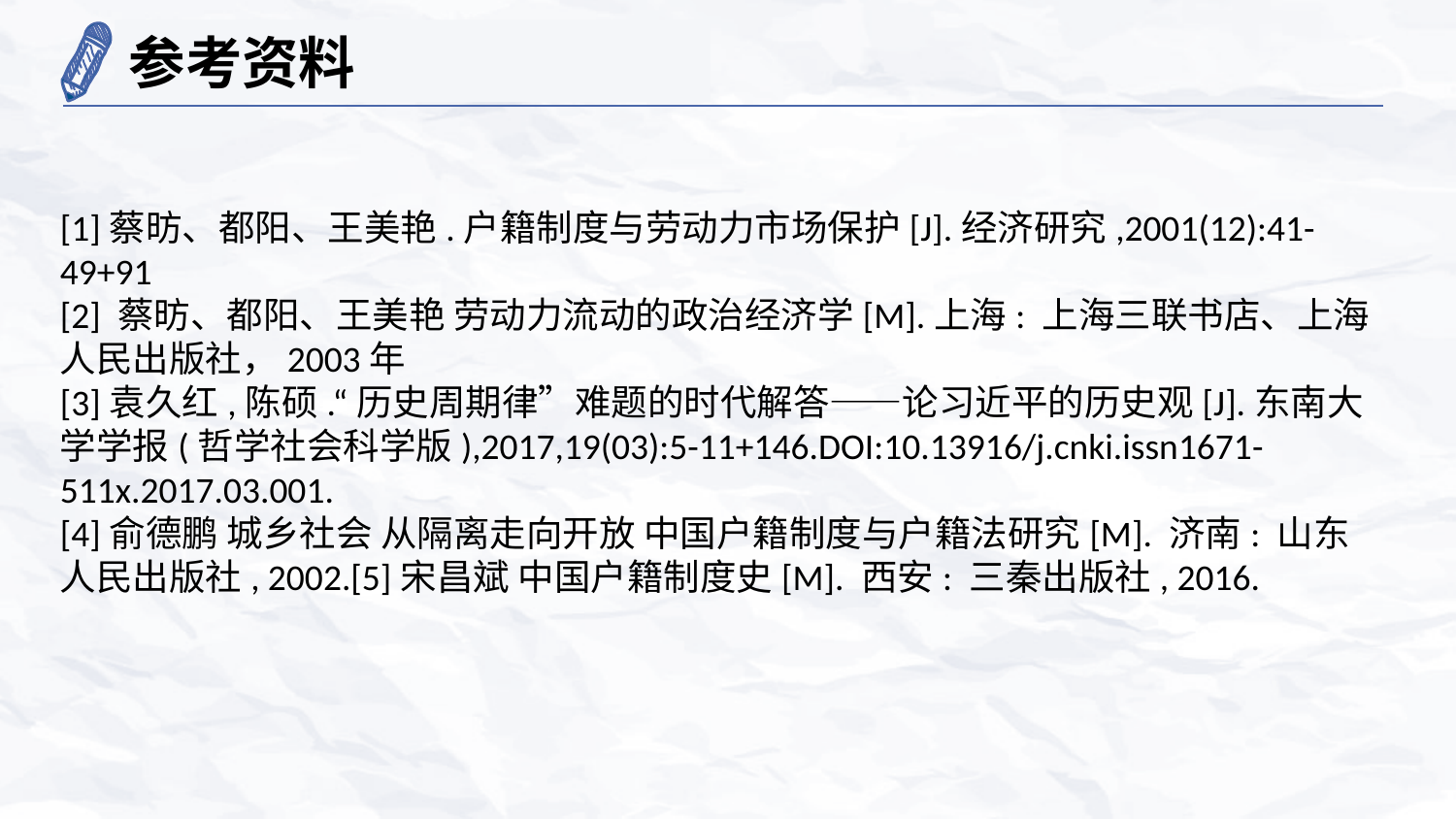

参考资料
[1]蔡昉、都阳、王美艳.户籍制度与劳动力市场保护[J].经济研究,2001(12):41-49+91
[2] 蔡昉、都阳、王美艳 劳动力流动的政治经济学[M].上海: 上海三联书店、上海人民出版社，2003年
[3]袁久红,陈硕.“历史周期律”难题的时代解答——论习近平的历史观[J].东南大学学报(哲学社会科学版),2017,19(03):5-11+146.DOI:10.13916/j.cnki.issn1671-511x.2017.03.001.
[4]俞德鹏 城乡社会 从隔离走向开放 中国户籍制度与户籍法研究[M]. 济南: 山东人民出版社, 2002.[5]宋昌斌 中国户籍制度史[M]. 西安: 三秦出版社, 2016.